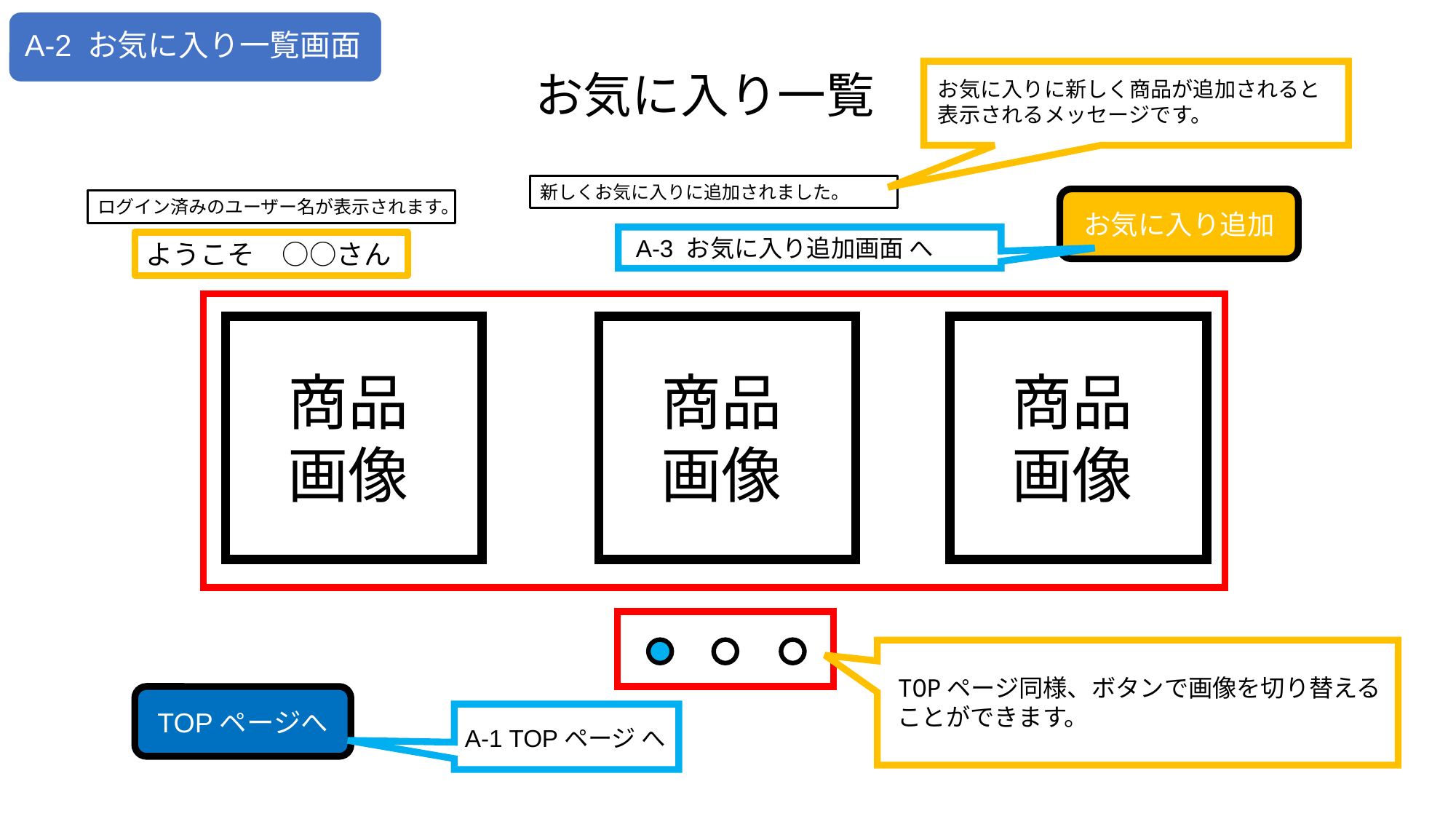

A-2 お気に入り一覧画面
お気に入り一覧

お気に入りに新しく商品が追加されると表示されるメッセージです。
新しくお気に入りに追加されました。
お気に入り追加
ログイン済みのユーザー名が表示されます。

A-3 お気に入り追加画面 へ

ようこそ　○○さん

商品
画像

商品
画像

商品
画像

TOPページ同様、ボタンで画像を切り替えることができます。
TOPページへ

A-1 TOPページ へ